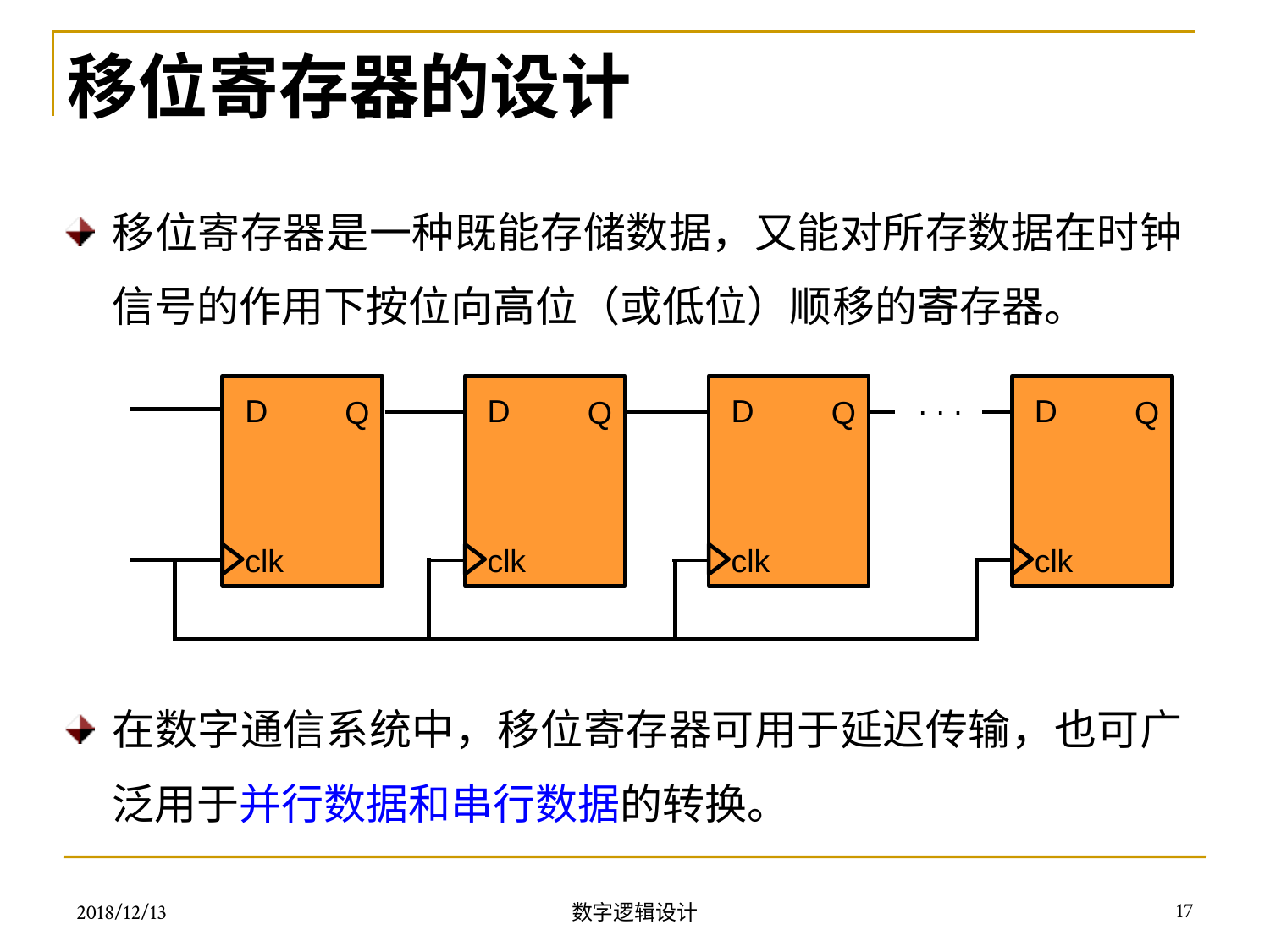

移位寄存器的设计
移位寄存器是一种既能存储数据，又能对所存数据在时钟信号的作用下按位向高位（或低位）顺移的寄存器。

在数字通信系统中，移位寄存器可用于延迟传输，也可广泛用于并行数据和串行数据的转换。

D
Q
clk

D
Q
clk

D
Q
clk

D
Q
clk

. . .
2018/12/13
17
数字逻辑设计